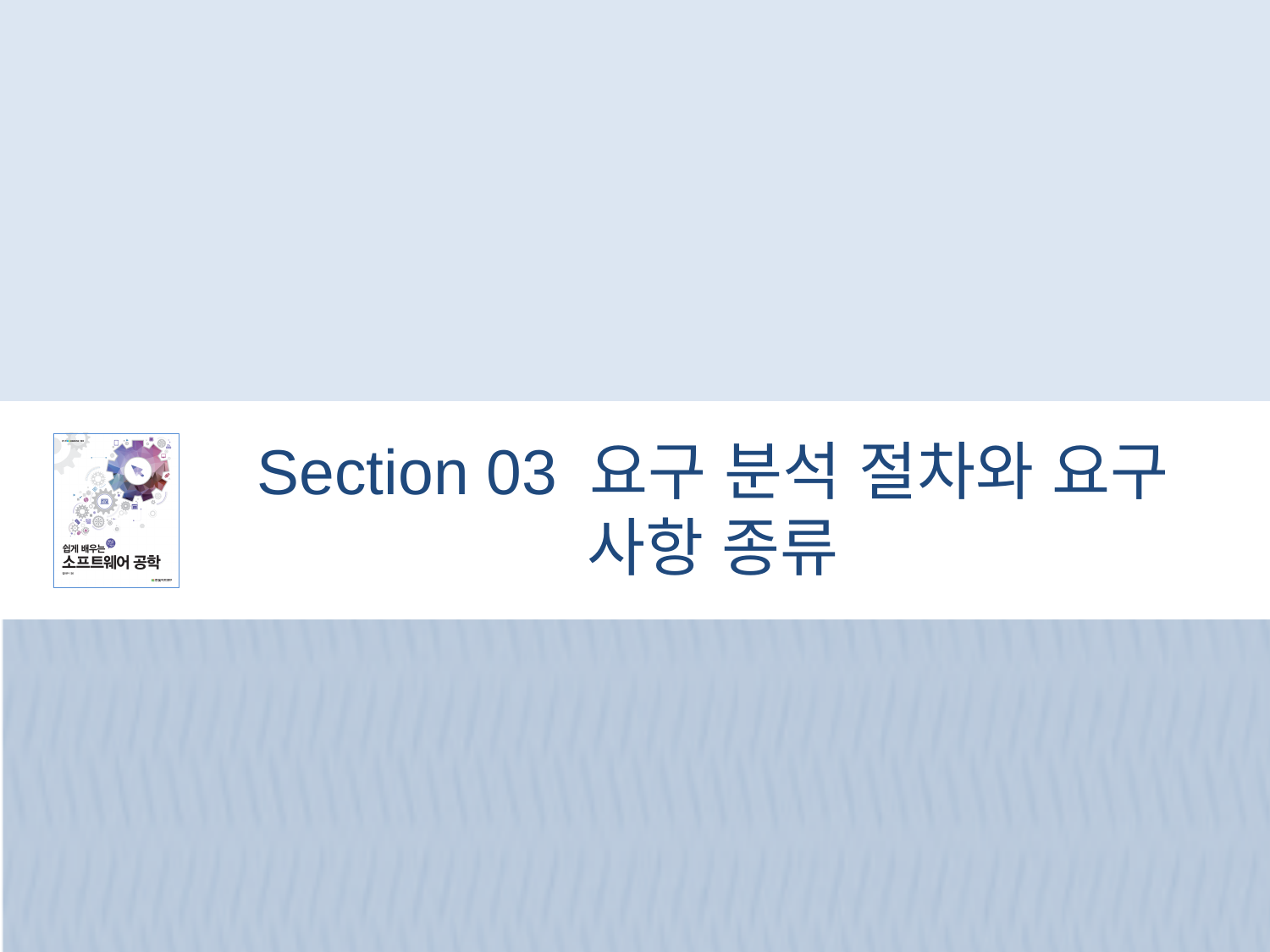

# Section 03 요구 분석 절차와 요구 사항 종류